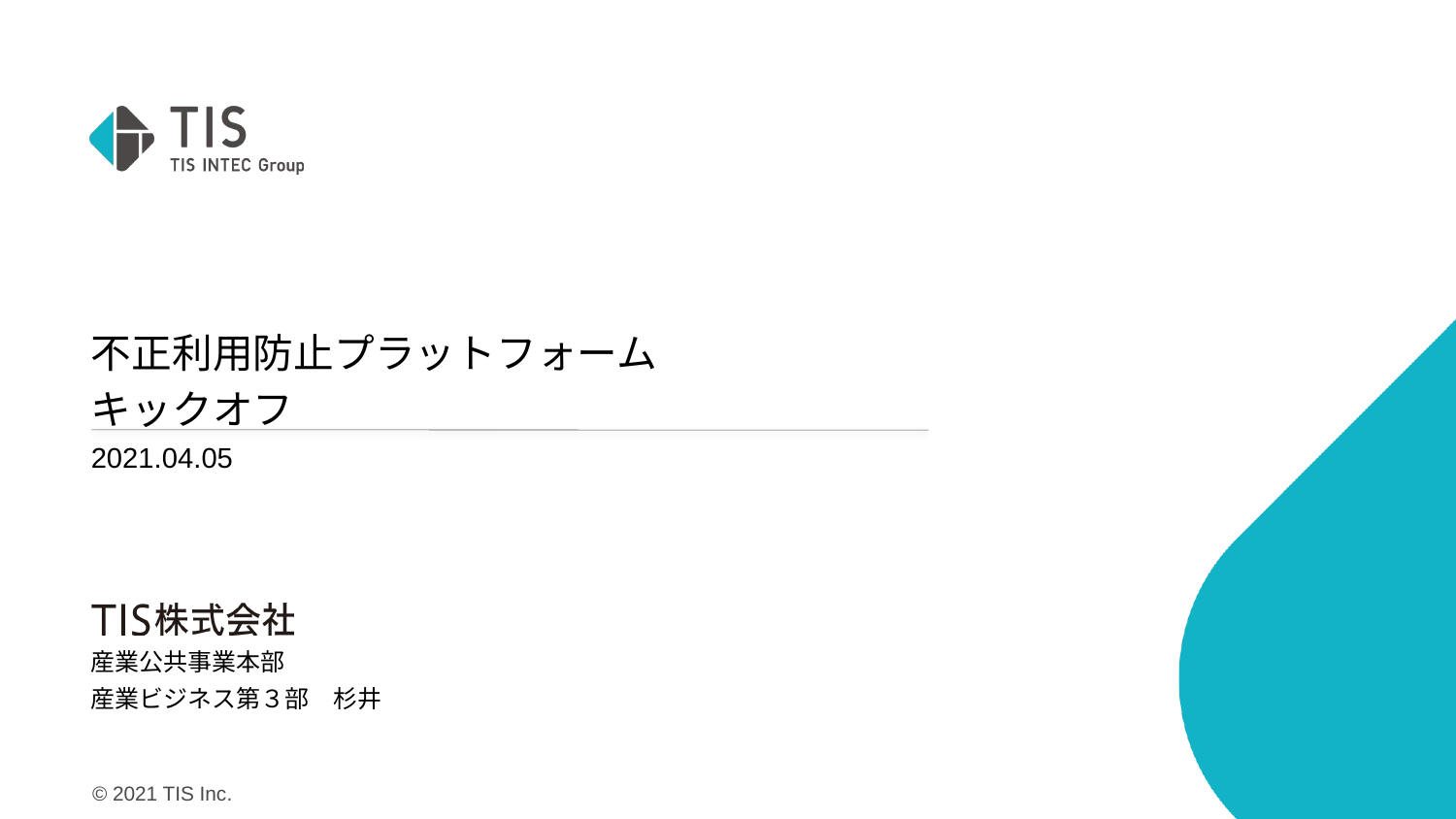

不正利用防止プラットフォーム
キックオフ
2021.04.05
産業公共事業本部
産業ビジネス第３部　杉井